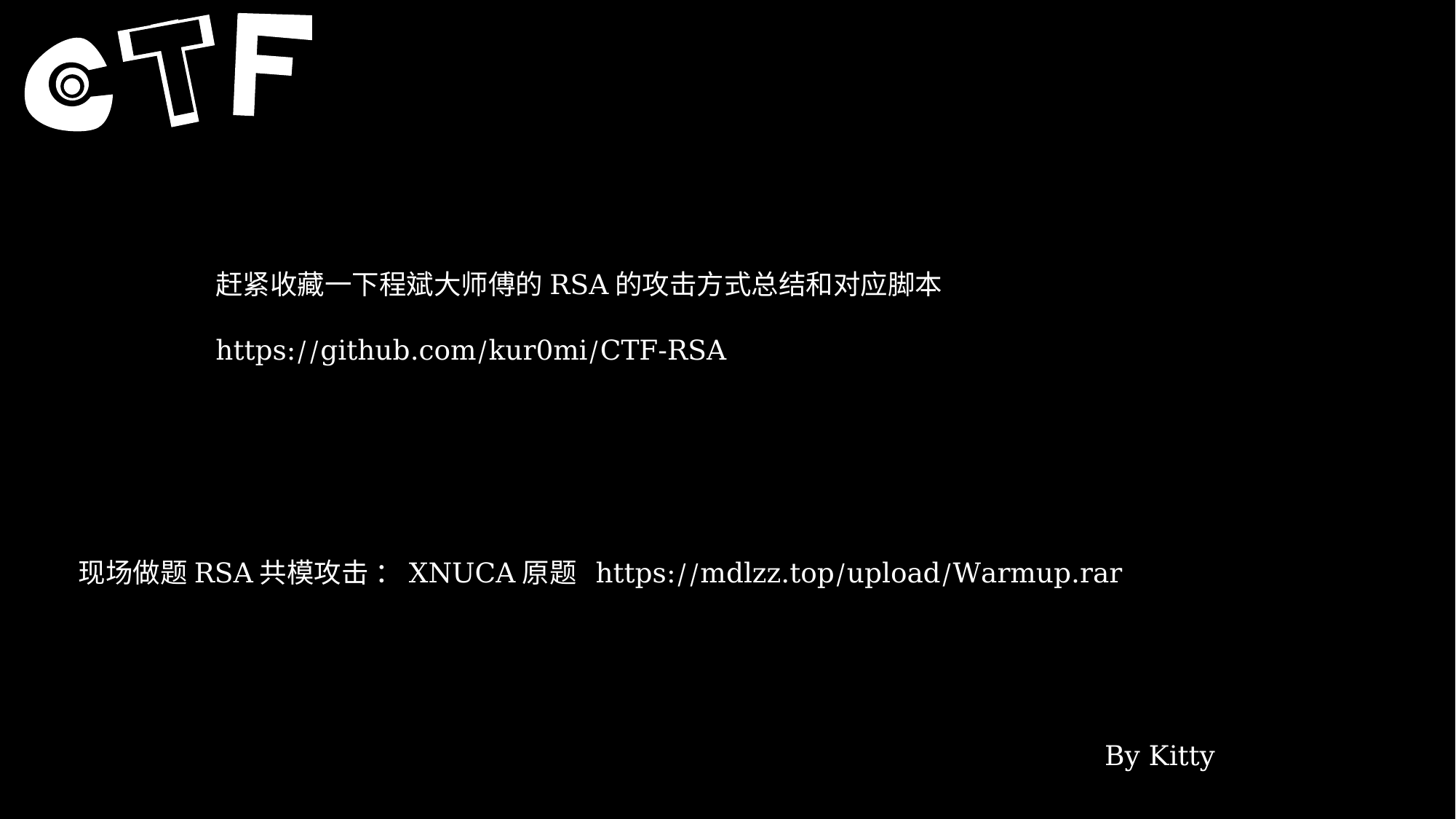

赶紧收藏一下程斌大师傅的RSA的攻击方式总结和对应脚本

https://github.com/kur0mi/CTF-RSA
现场做题RSA共模攻击 ：XNUCA原题  https://mdlzz.top/upload/Warmup.rar

By Kitty